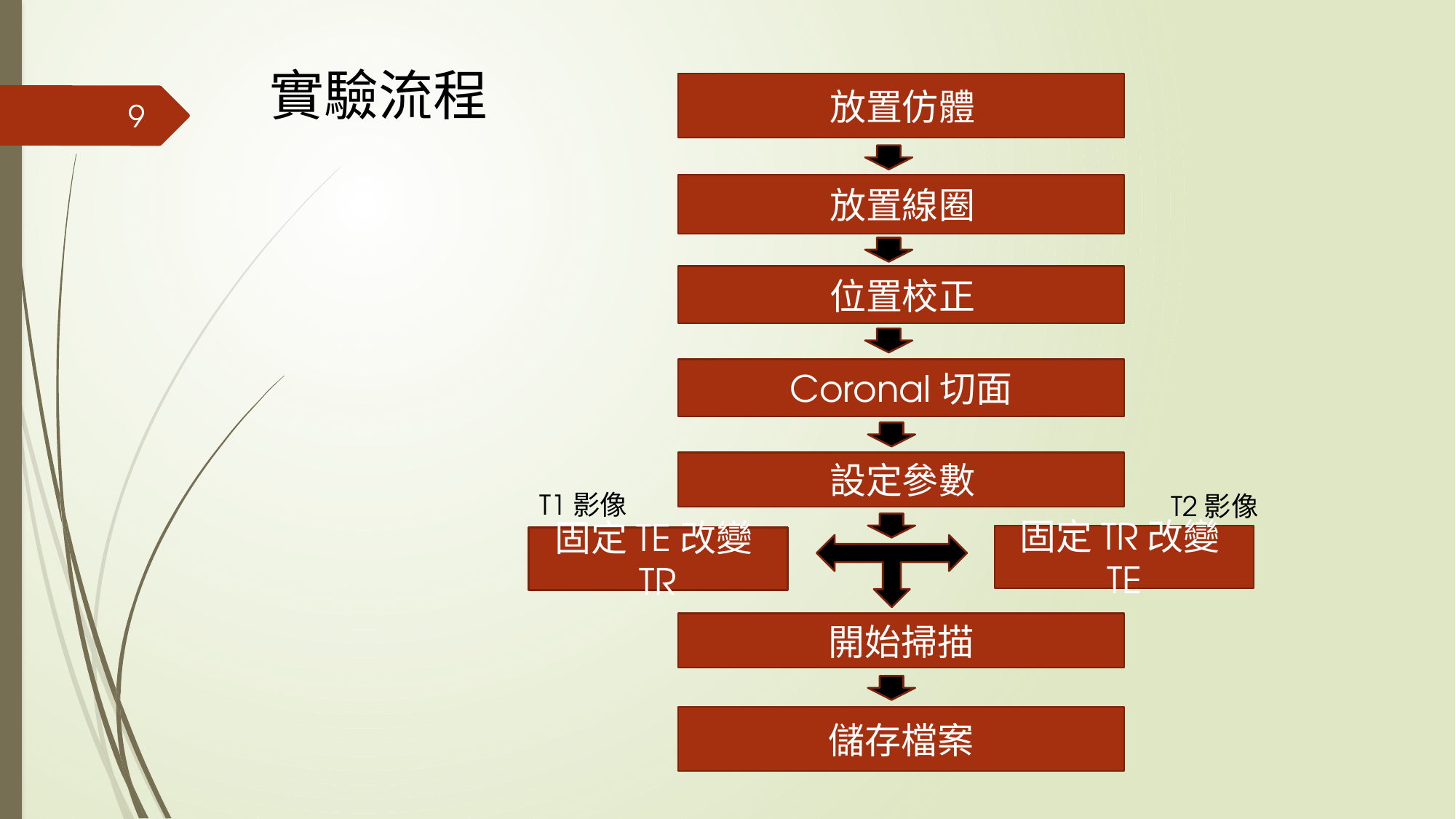

實驗流程
放置仿體
9

放置線圈

位置校正

Coronal切面

設定參數
T1影像
T2影像

固定TR改變TE
固定TE改變TR

開始掃描

儲存檔案